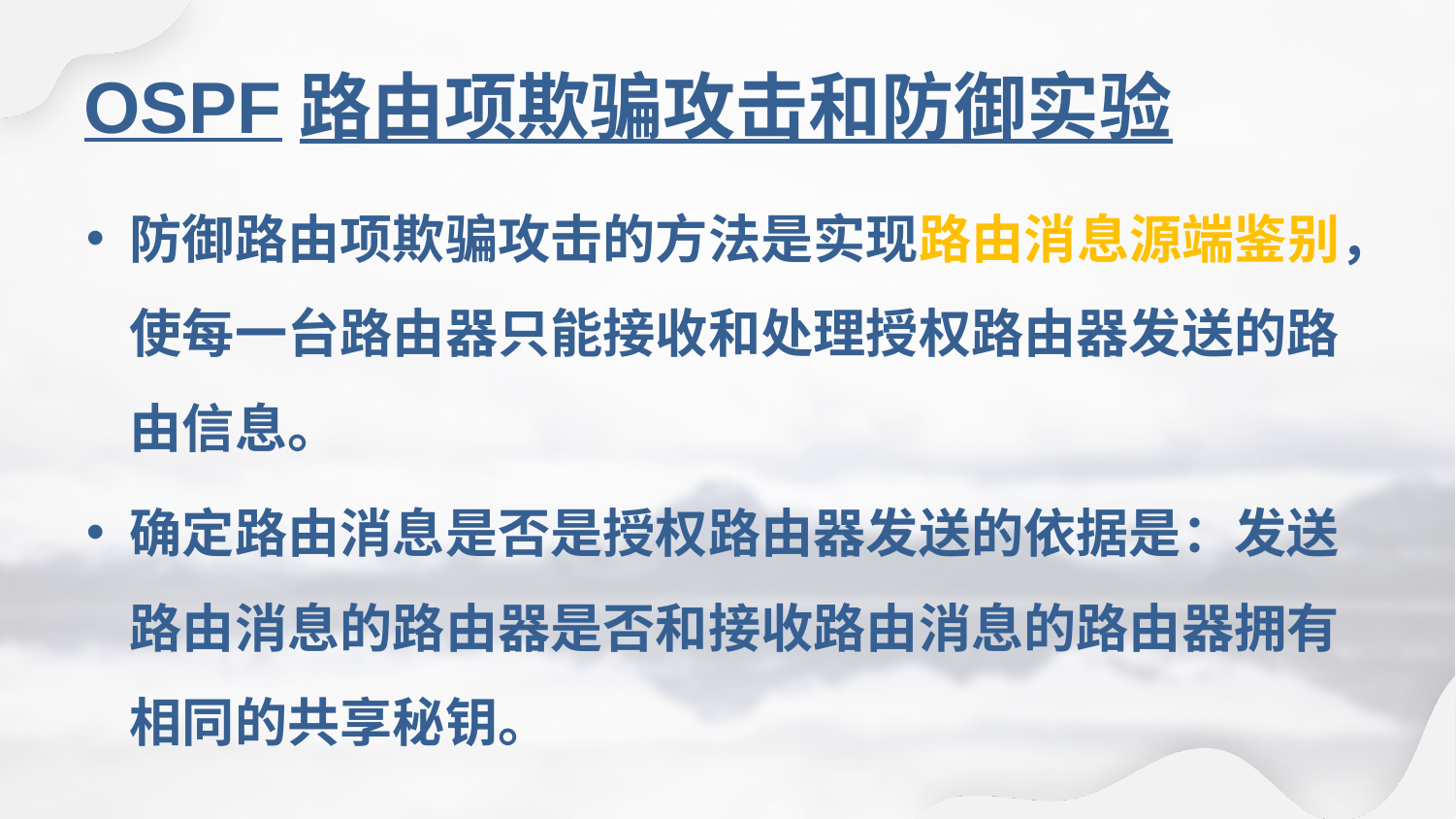

# OSPF路由项欺骗攻击和防御实验
防御路由项欺骗攻击的方法是实现路由消息源端鉴别，使每一台路由器只能接收和处理授权路由器发送的路由信息。
确定路由消息是否是授权路由器发送的依据是：发送路由消息的路由器是否和接收路由消息的路由器拥有相同的共享秘钥。